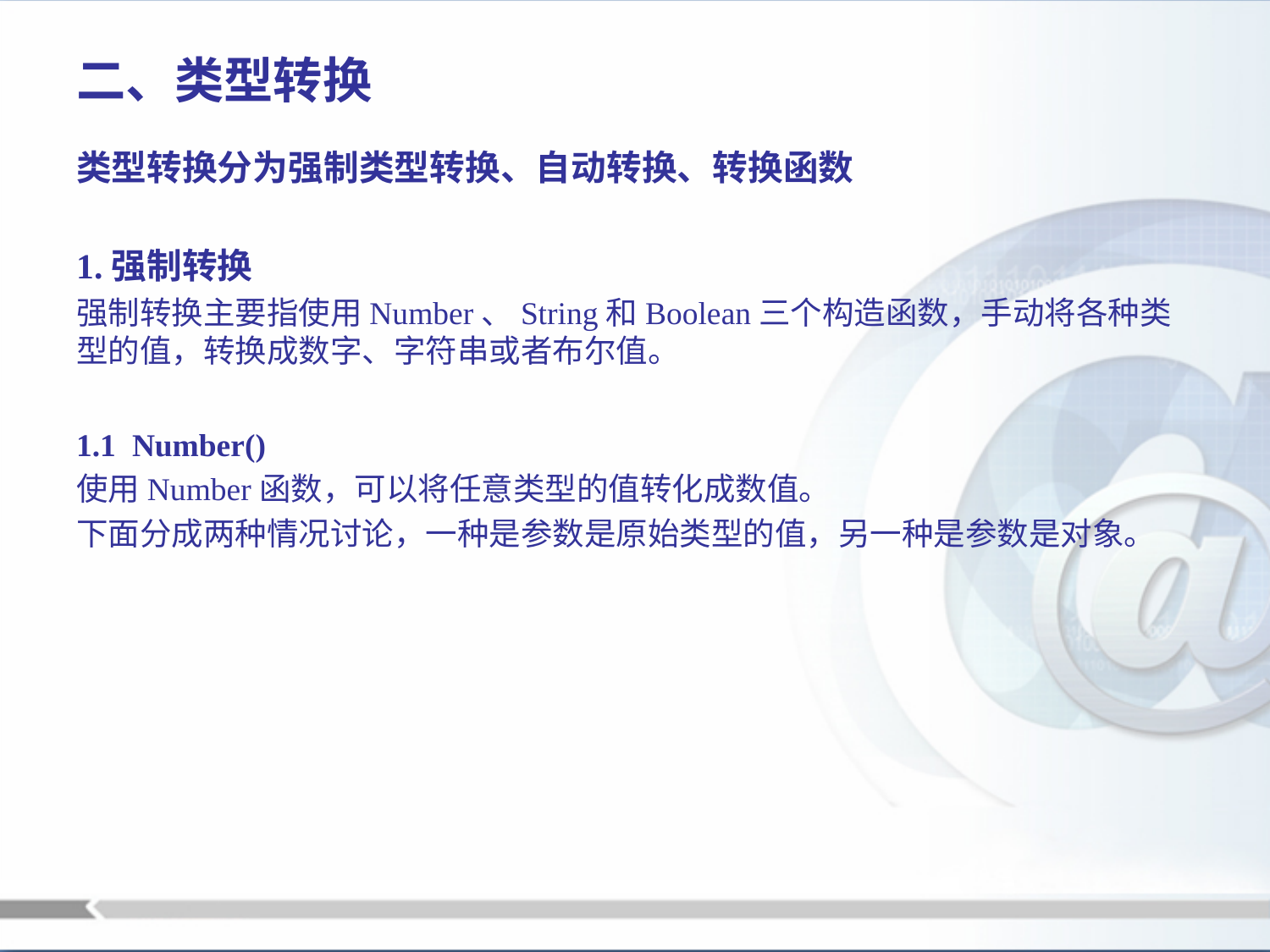

# 二、类型转换
类型转换分为强制类型转换、自动转换、转换函数

1.强制转换
强制转换主要指使用Number、String和Boolean三个构造函数，手动将各种类型的值，转换成数字、字符串或者布尔值。

1.1  Number()
使用Number函数，可以将任意类型的值转化成数值。
下面分成两种情况讨论，一种是参数是原始类型的值，另一种是参数是对象。